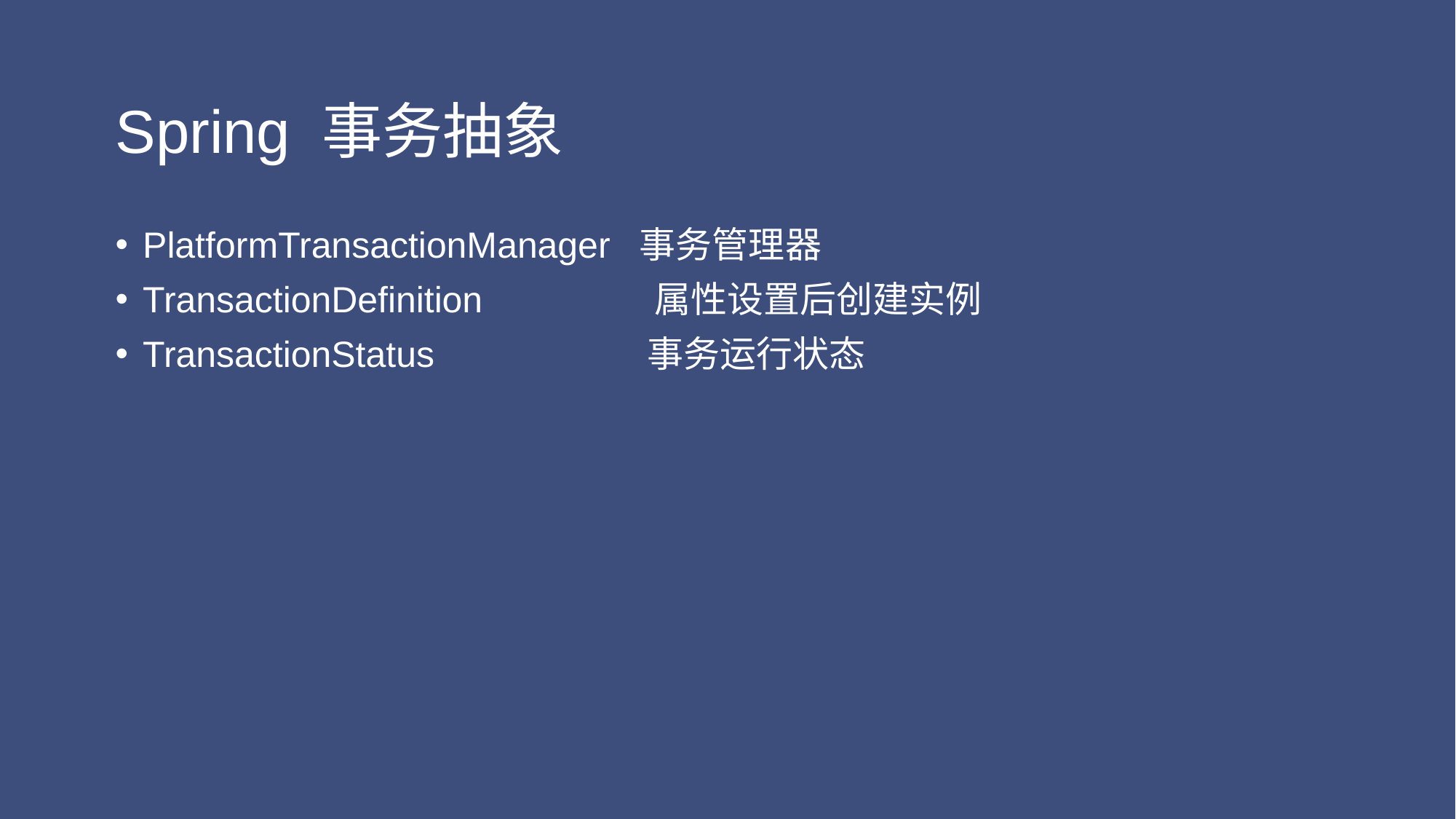

# Spring 事务抽象
PlatformTransactionManager  事务管理器
TransactionDefinition                属性设置后创建实例
TransactionStatus                    事务运行状态